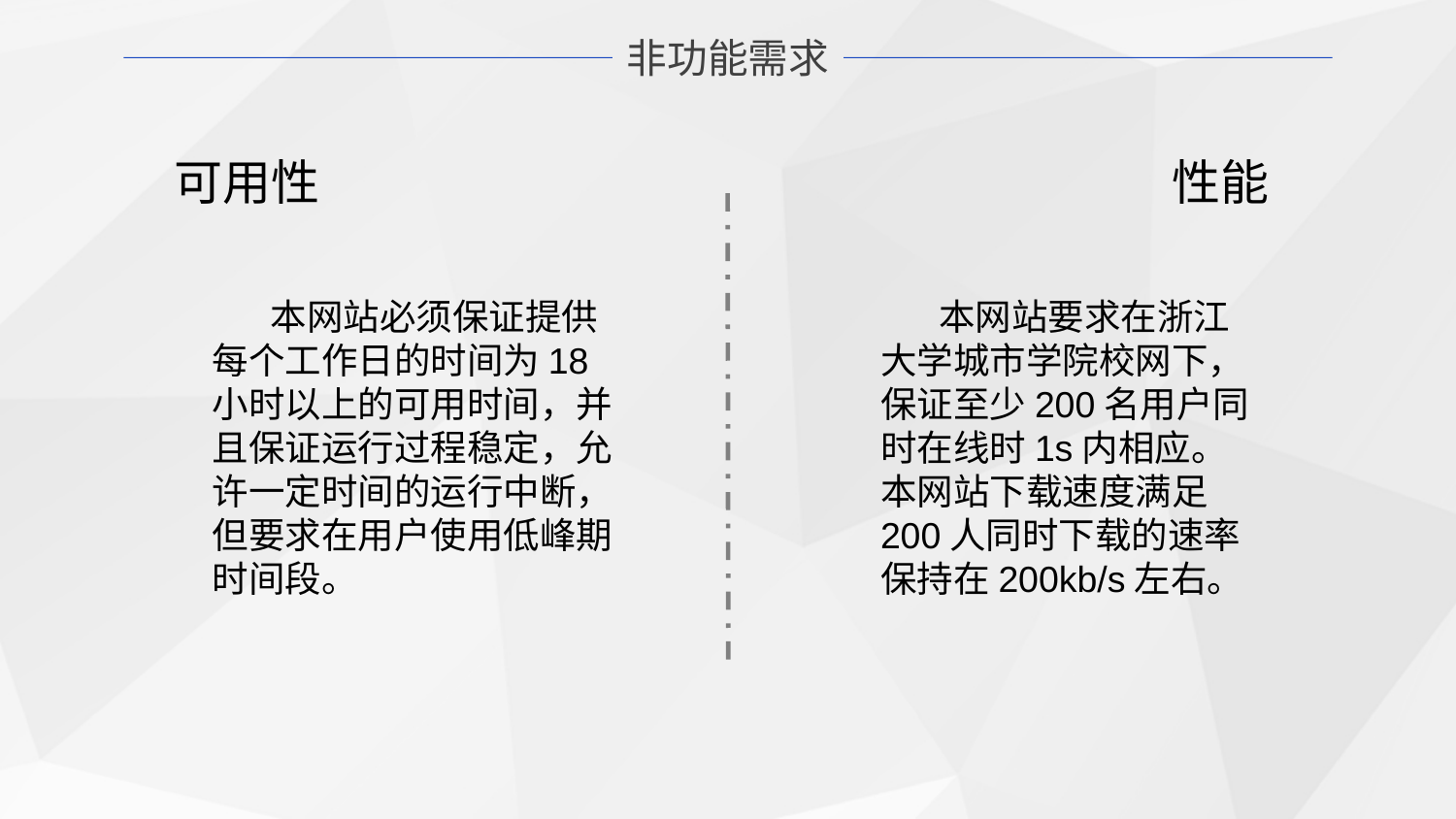

非功能需求

可用性
性能
      本网站必须保证提供每个工作日的时间为18小时以上的可用时间，并且保证运行过程稳定，允许一定时间的运行中断，但要求在用户使用低峰期时间段。
      本网站要求在浙江大学城市学院校网下，保证至少200名用户同时在线时1s内相应。本网站下载速度满足200人同时下载的速率保持在200kb/s左右。